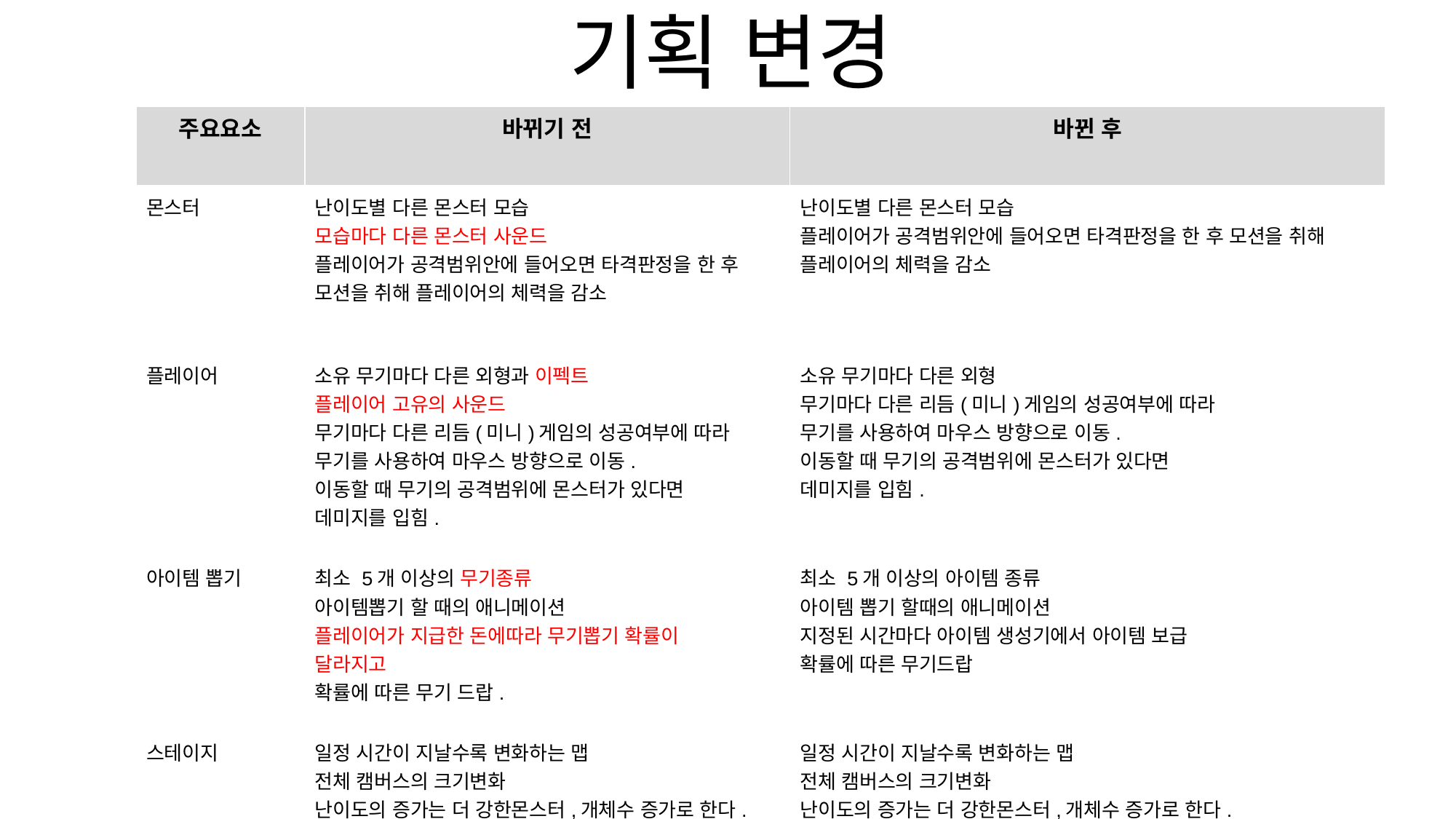

# 기획 변경
| 주요요소 | 바뀌기 전 | 바뀐 후 |
| --- | --- | --- |
| 몬스터 | 난이도별 다른 몬스터 모습 모습마다 다른 몬스터 사운드 플레이어가 공격범위안에 들어오면 타격판정을 한 후 모션을 취해 플레이어의 체력을 감소 | 난이도별 다른 몬스터 모습 플레이어가 공격범위안에 들어오면 타격판정을 한 후 모션을 취해 플레이어의 체력을 감소 |
| 플레이어 | 소유 무기마다 다른 외형과 이펙트 플레이어 고유의 사운드 무기마다 다른 리듬(미니)게임의 성공여부에 따라 무기를 사용하여 마우스 방향으로 이동. 이동할 때 무기의 공격범위에 몬스터가 있다면 데미지를 입힘. | 소유 무기마다 다른 외형 무기마다 다른 리듬(미니)게임의 성공여부에 따라 무기를 사용하여 마우스 방향으로 이동. 이동할 때 무기의 공격범위에 몬스터가 있다면 데미지를 입힘. |
| 아이템 뽑기 | 최소 5개 이상의 무기종류 아이템뽑기 할 때의 애니메이션 플레이어가 지급한 돈에따라 무기뽑기 확률이 달라지고 확률에 따른 무기 드랍. | 최소 5개 이상의 아이템 종류 아이템 뽑기 할때의 애니메이션 지정된 시간마다 아이템 생성기에서 아이템 보급 확률에 따른 무기드랍 |
| 스테이지 | 일정 시간이 지날수록 변화하는 맵 전체 캠버스의 크기변화 난이도의 증가는 더 강한몬스터,개체수 증가로 한다. | 일정 시간이 지날수록 변화하는 맵 전체 캠버스의 크기변화 난이도의 증가는 더 강한몬스터,개체수 증가로 한다. |